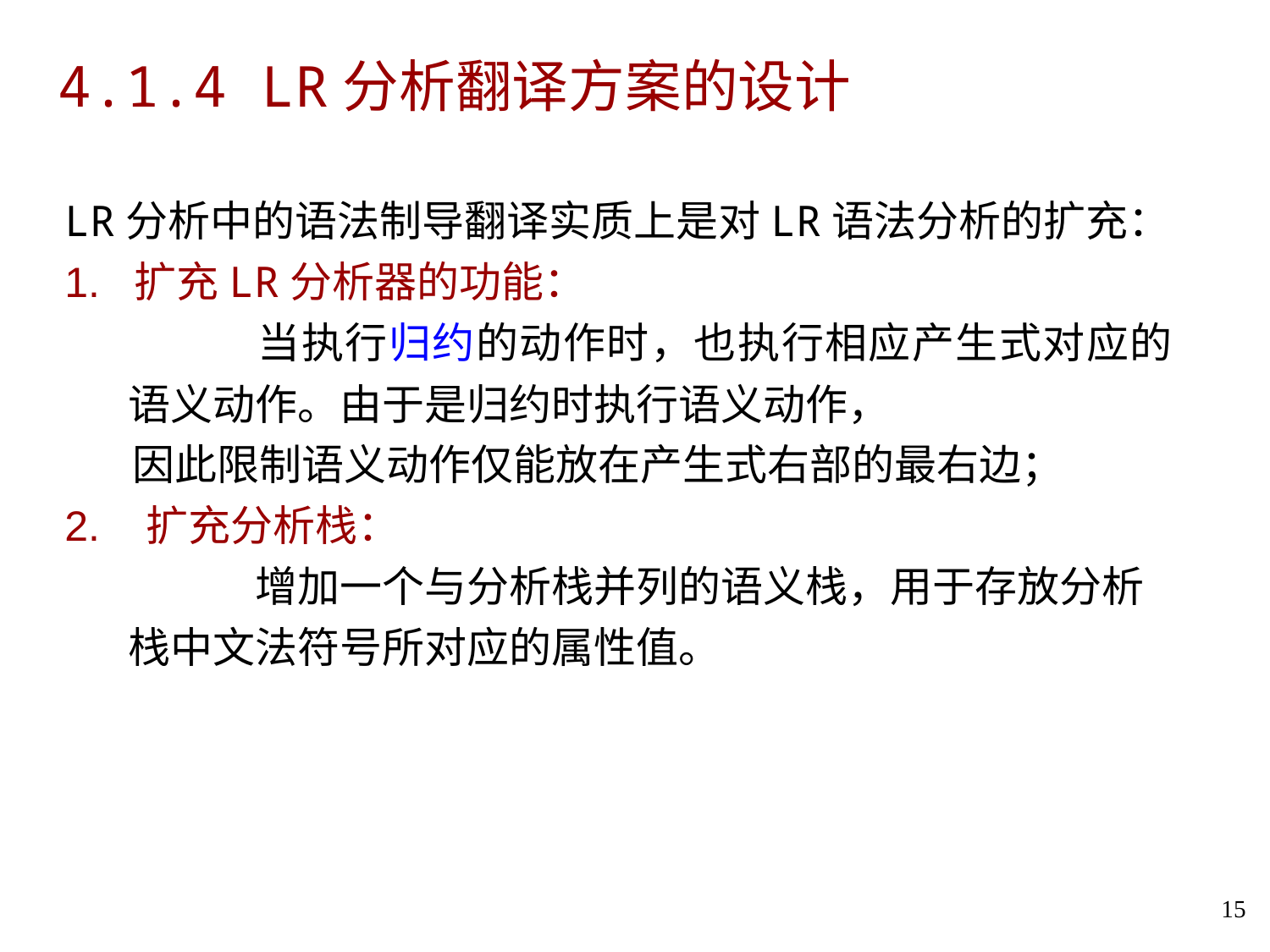

# 4.1.4 LR分析翻译方案的设计
LR分析中的语法制导翻译实质上是对LR语法分析的扩充：
1.  扩充LR分析器的功能：
		当执行归约的动作时，也执行相应产生式对应的语义动作。由于是归约时执行语义动作，
      因此限制语义动作仅能放在产生式右部的最右边；
2.   扩充分析栈：
      		增加一个与分析栈并列的语义栈，用于存放分析栈中文法符号所对应的属性值。
15